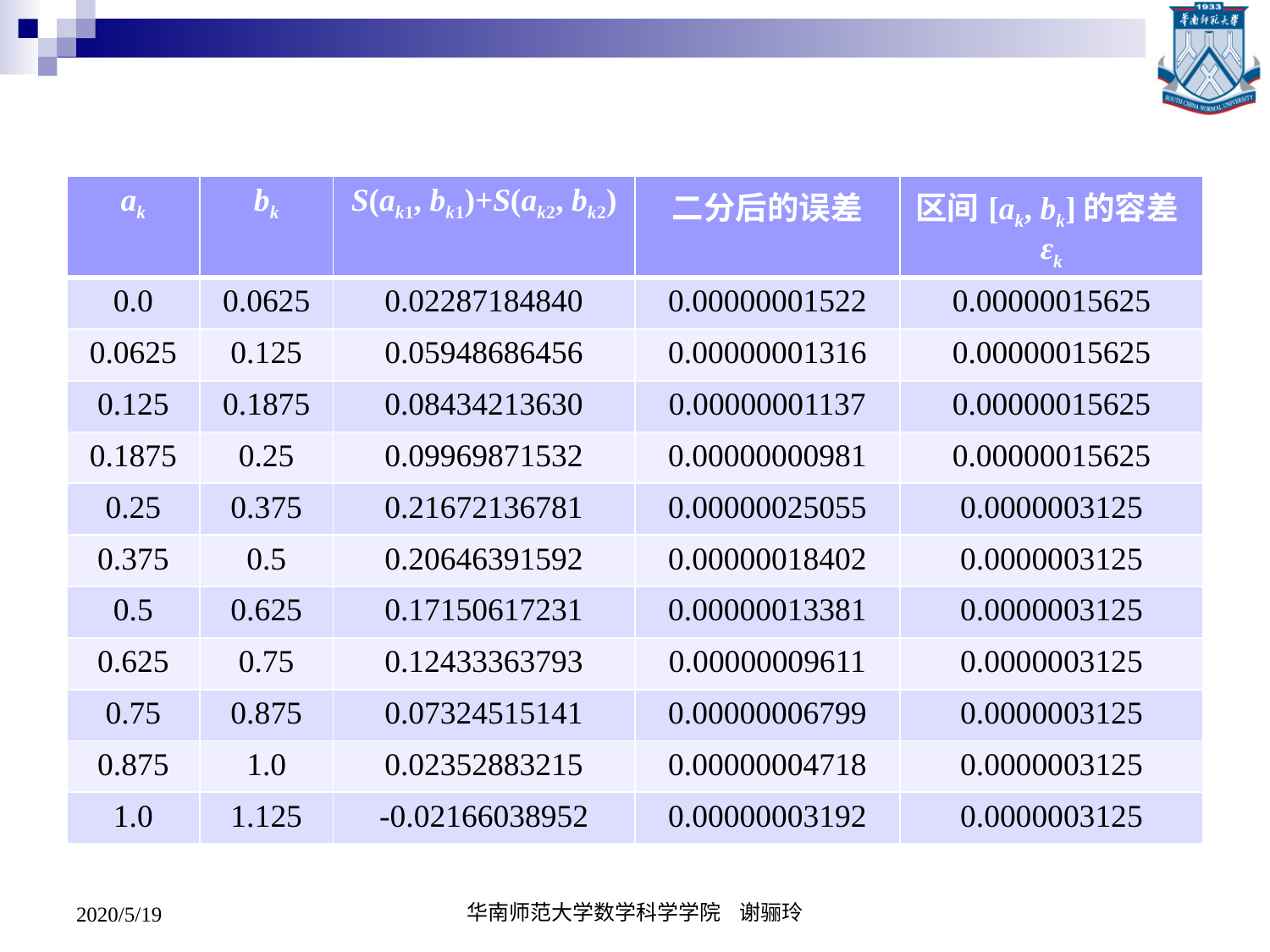

| ak | bk | S(ak1, bk1)+S(ak2, bk2) | 二分后的误差 | 区间[ak, bk]的容差εk |
| --- | --- | --- | --- | --- |
| 0.0 | 0.0625 | 0.02287184840 | 0.00000001522 | 0.00000015625 |
| 0.0625 | 0.125 | 0.05948686456 | 0.00000001316 | 0.00000015625 |
| 0.125 | 0.1875 | 0.08434213630 | 0.00000001137 | 0.00000015625 |
| 0.1875 | 0.25 | 0.09969871532 | 0.00000000981 | 0.00000015625 |
| 0.25 | 0.375 | 0.21672136781 | 0.00000025055 | 0.0000003125 |
| 0.375 | 0.5 | 0.20646391592 | 0.00000018402 | 0.0000003125 |
| 0.5 | 0.625 | 0.17150617231 | 0.00000013381 | 0.0000003125 |
| 0.625 | 0.75 | 0.12433363793 | 0.00000009611 | 0.0000003125 |
| 0.75 | 0.875 | 0.07324515141 | 0.00000006799 | 0.0000003125 |
| 0.875 | 1.0 | 0.02352883215 | 0.00000004718 | 0.0000003125 |
| 1.0 | 1.125 | -0.02166038952 | 0.00000003192 | 0.0000003125 |
2020/5/19
华南师范大学数学科学学院    谢骊玲